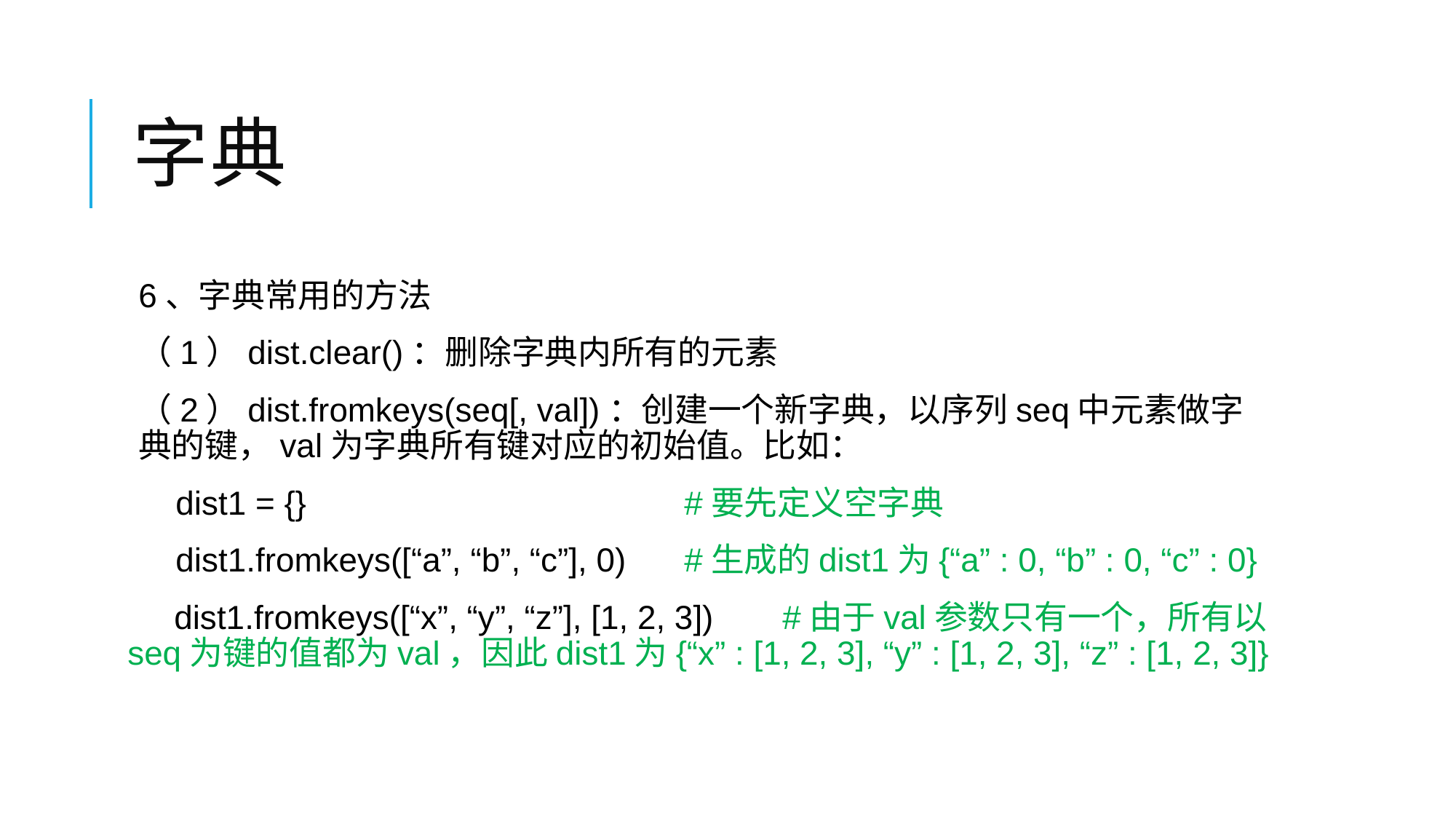

# 字典
6、字典常用的方法
（1）dist.clear()：删除字典内所有的元素
（2）dist.fromkeys(seq[, val])：创建一个新字典，以序列seq中元素做字典的键，val为字典所有键对应的初始值。比如：
    dist1 = {}				#要先定义空字典
    dist1.fromkeys([“a”, “b”, “c”], 0)	#生成的dist1为{“a” : 0, “b” : 0, “c” : 0}
     dist1.fromkeys([“x”, “y”, “z”], [1, 2, 3])	#由于val参数只有一个，所有以seq为键的值都为val，因此dist1为{“x” : [1, 2, 3], “y” : [1, 2, 3], “z” : [1, 2, 3]}